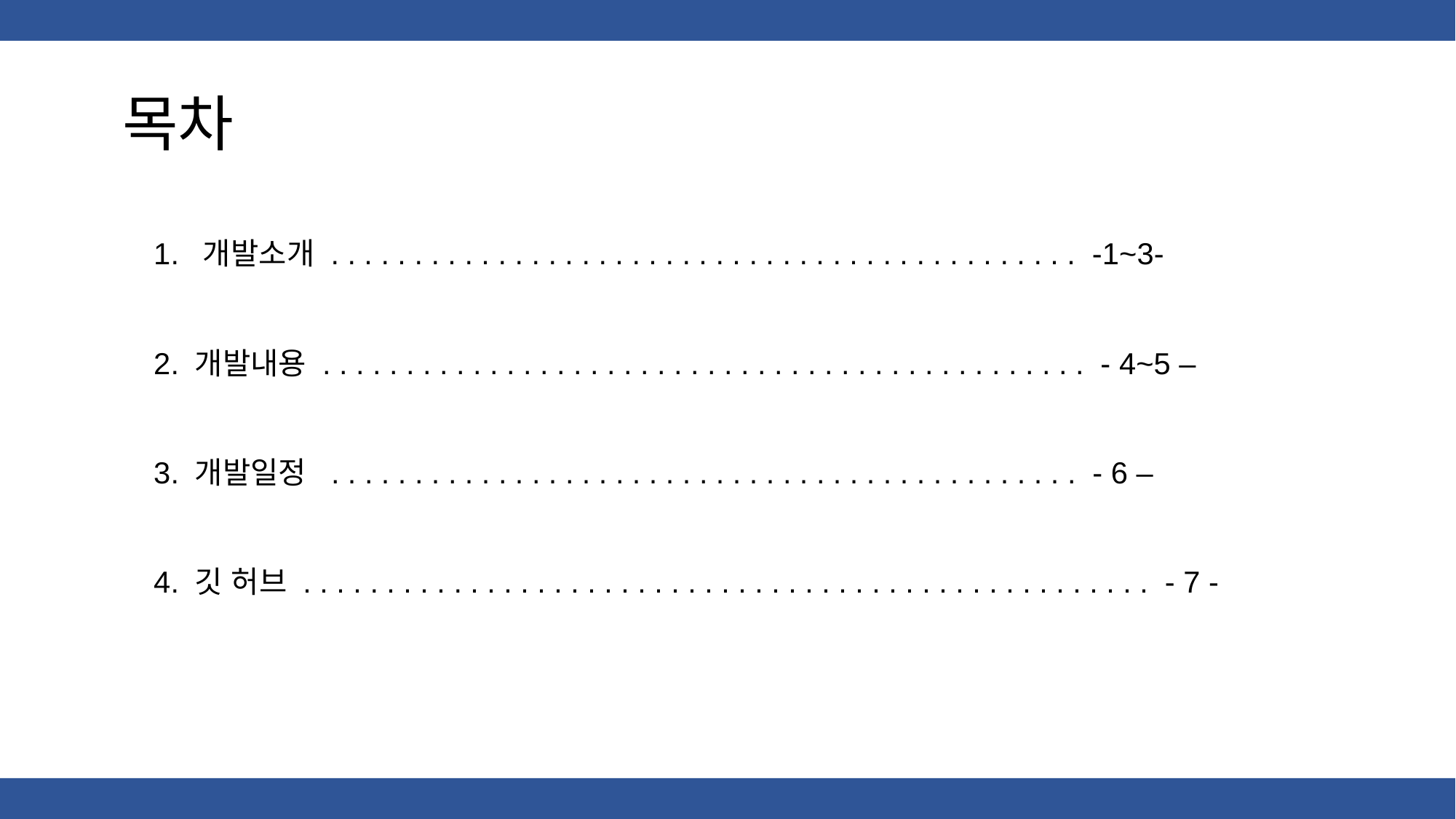

목차

      1.  개발소개 . . . . . . . . . . . . . . . . . . . . . . . . . . . . . . . . . . . . . . . . . . . . .  -1~3-

      2. 개발내용 . . . . . . . . . . . . . . . . . . . . . . . . . . . . . . . . . . . . . . . . . . . . . .  - 4~5 –

      3. 개발일정  . . . . . . . . . . . . . . . . . . . . . . . . . . . . . . . . . . . . . . . . . . . . .  - 6 –

      4. 깃 허브 . . . . . . . . . . . . . . . . . . . . . . . . . . . . . . . . . . . . . . . . . . . . . . . . . . .  - 7 -